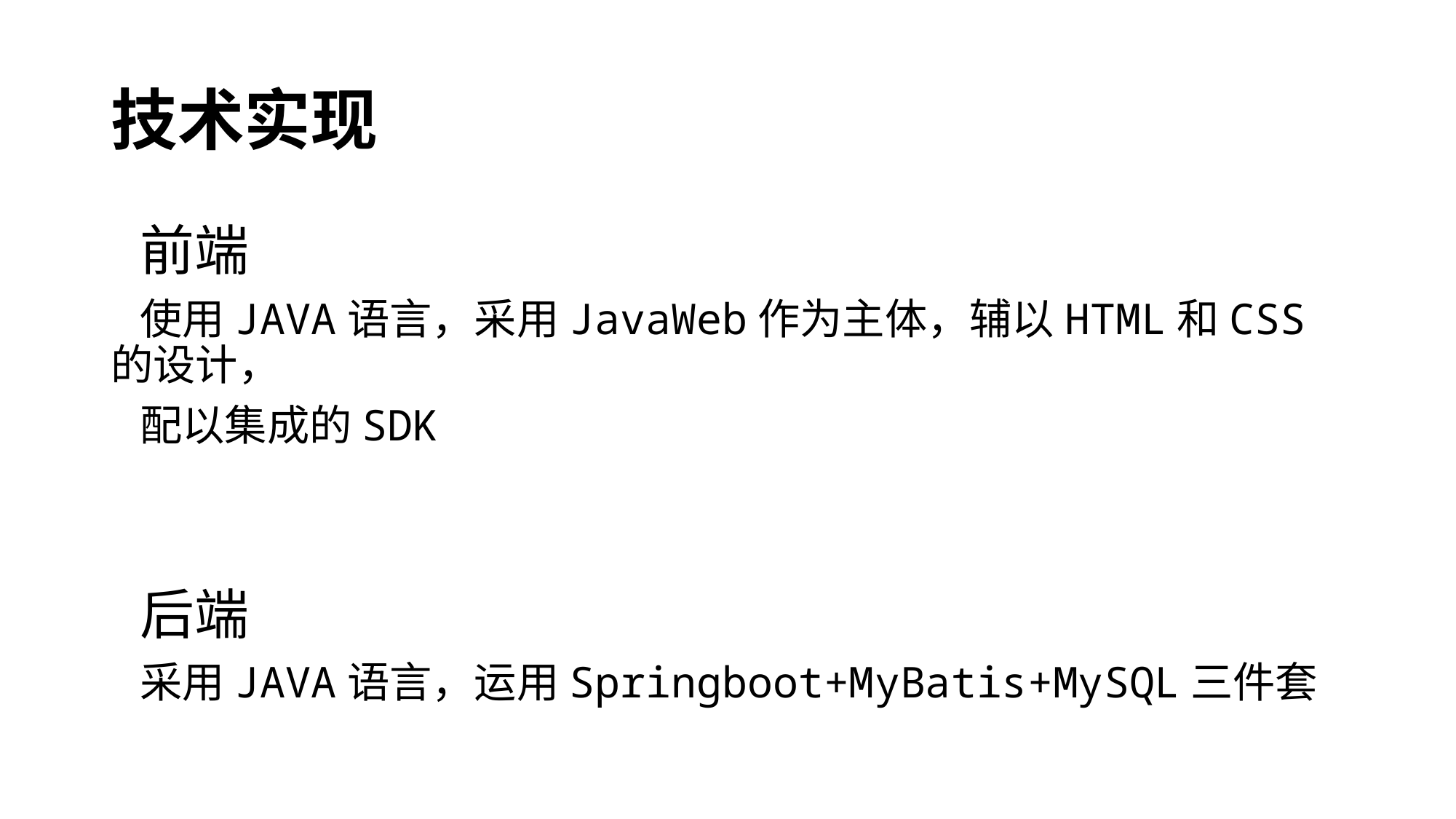

# 技术实现
  前端
  使用JAVA语言，采用JavaWeb作为主体，辅以HTML和CSS的设计，
  配以集成的SDK

  后端
  采用JAVA语言，运用Springboot+MyBatis+MySQL三件套